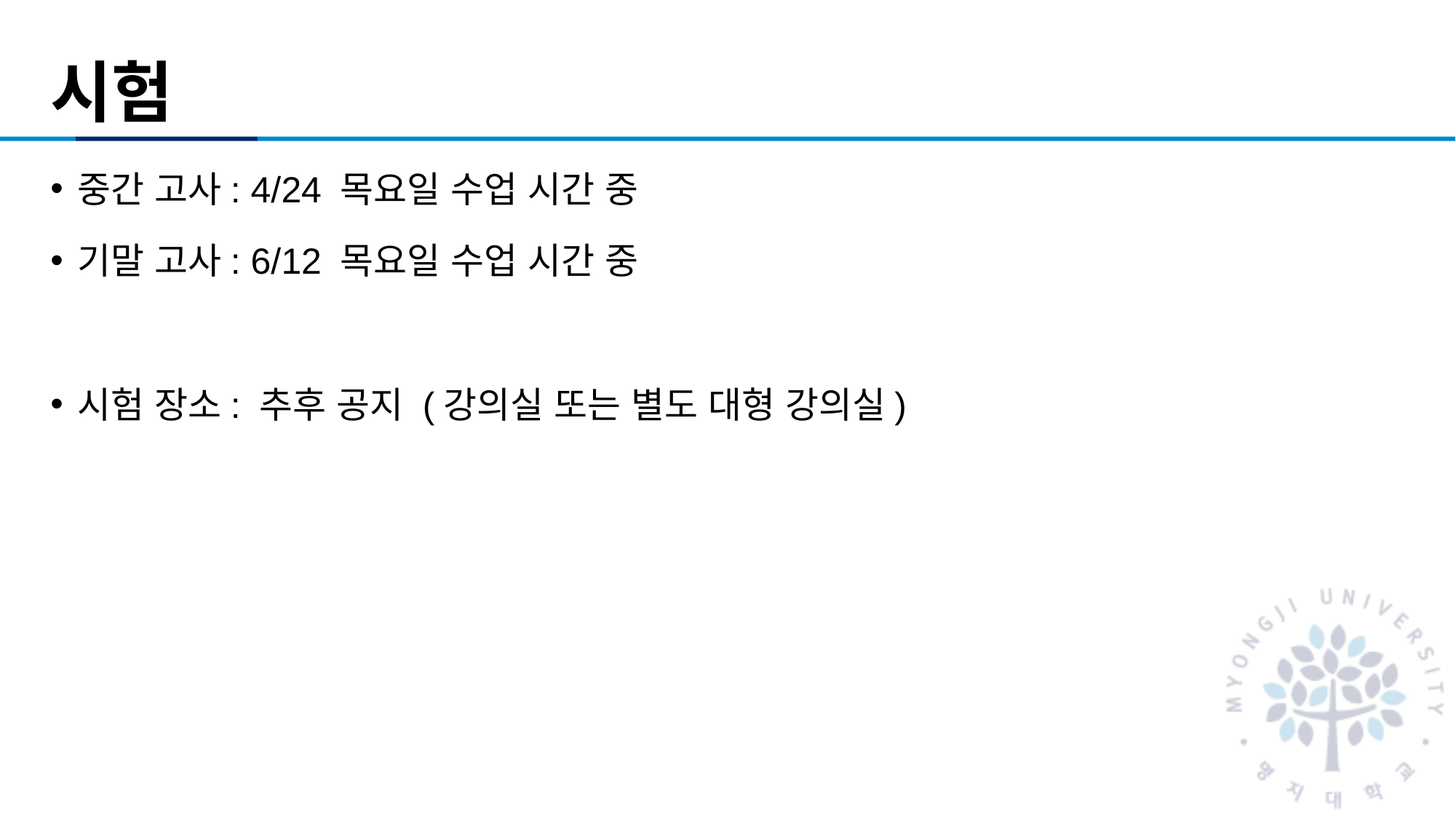

# 시험
중간 고사: 4/24 목요일 수업 시간 중
기말 고사: 6/12 목요일 수업 시간 중

시험 장소: 추후 공지 (강의실 또는 별도 대형 강의실)